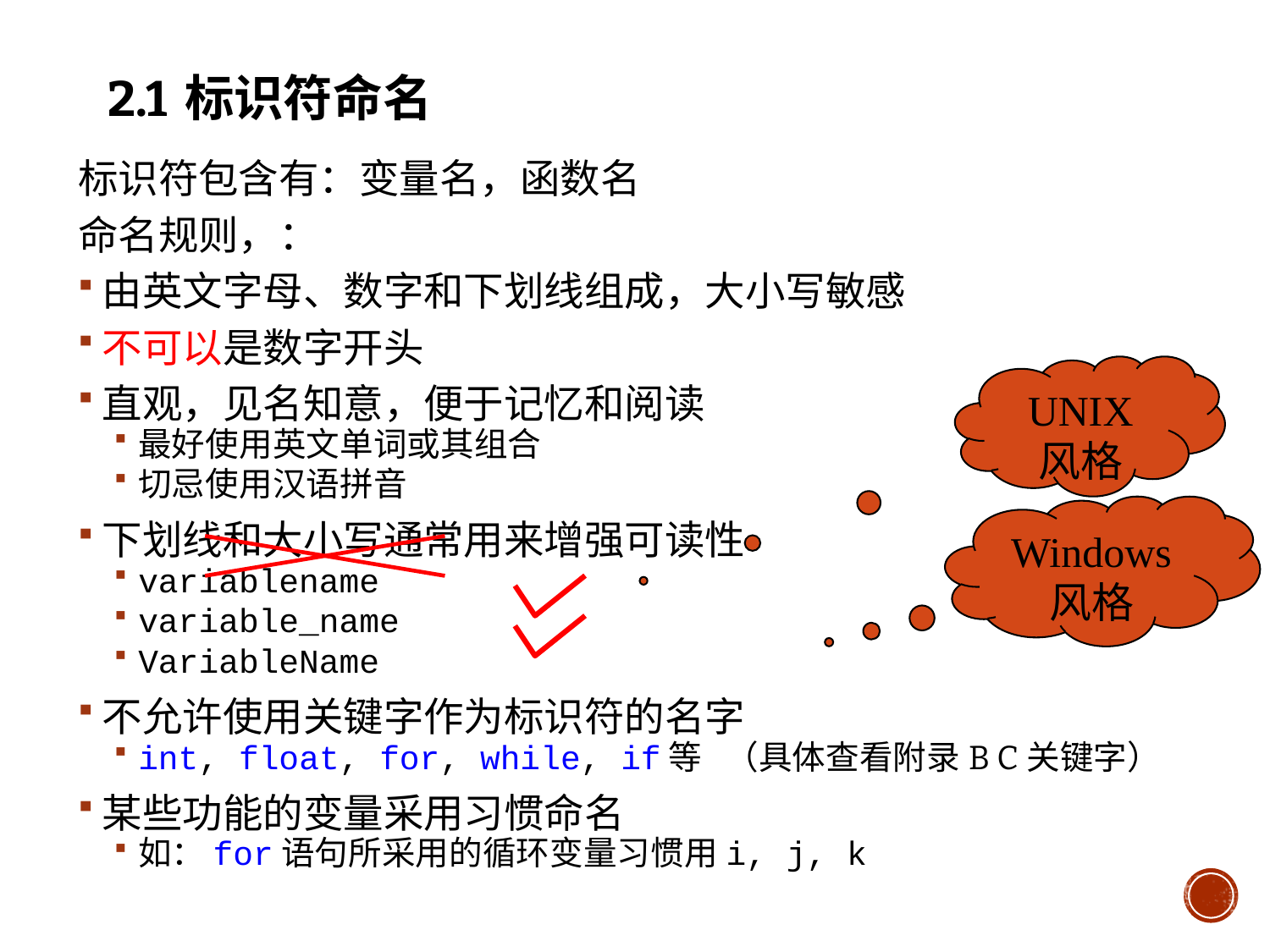

# 2.1 标识符命名
标识符包含有：变量名，函数名
命名规则，：
由英文字母、数字和下划线组成，大小写敏感
不可以是数字开头
直观，见名知意，便于记忆和阅读
最好使用英文单词或其组合
切忌使用汉语拼音
下划线和大小写通常用来增强可读性
variablename
variable_name
VariableName
不允许使用关键字作为标识符的名字
int, float, for, while, if等   （具体查看附录B C关键字）
某些功能的变量采用习惯命名
如：for语句所采用的循环变量习惯用i, j, k
UNIX 风格
Windows 风格

5